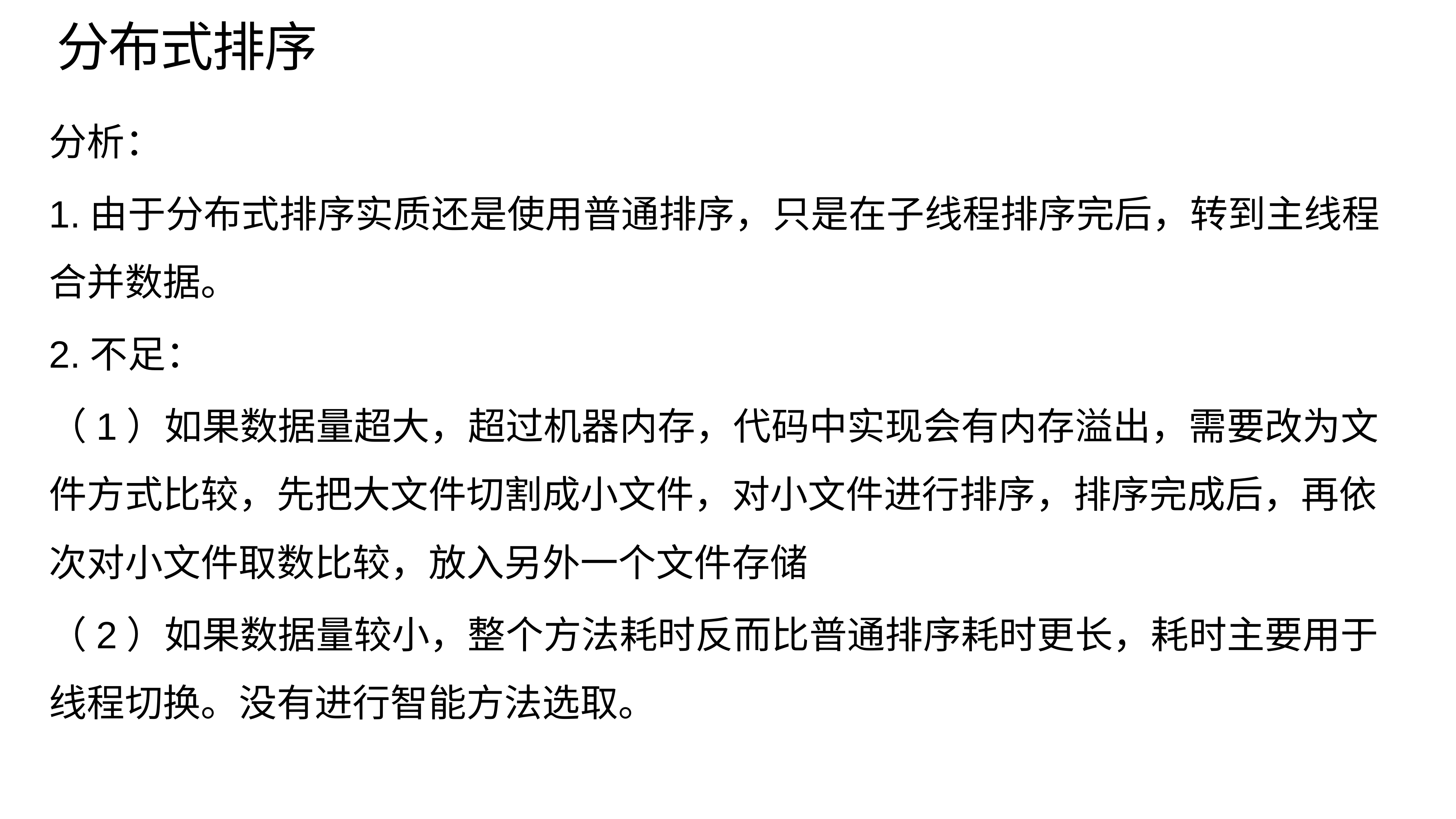

分布式排序
分析：
​​1.由于分布式排序实质还是使用普通排序，只是在子线程排序完后，转到主线程合并数据。
2.不足：
（1）如果数据量超大，超过机器内存，代码中实现会有内存溢出，需要改为文件方式比较，先把大文件切割成小文件，对小文件进行排序，排序完成后，再依次对小文件取数比较，放入另外一个文件存储
（2）如果数据量较小，整个方法耗时反而比普通排序耗时更长，耗时主要用于线程切换。没有进行智能方法选取。